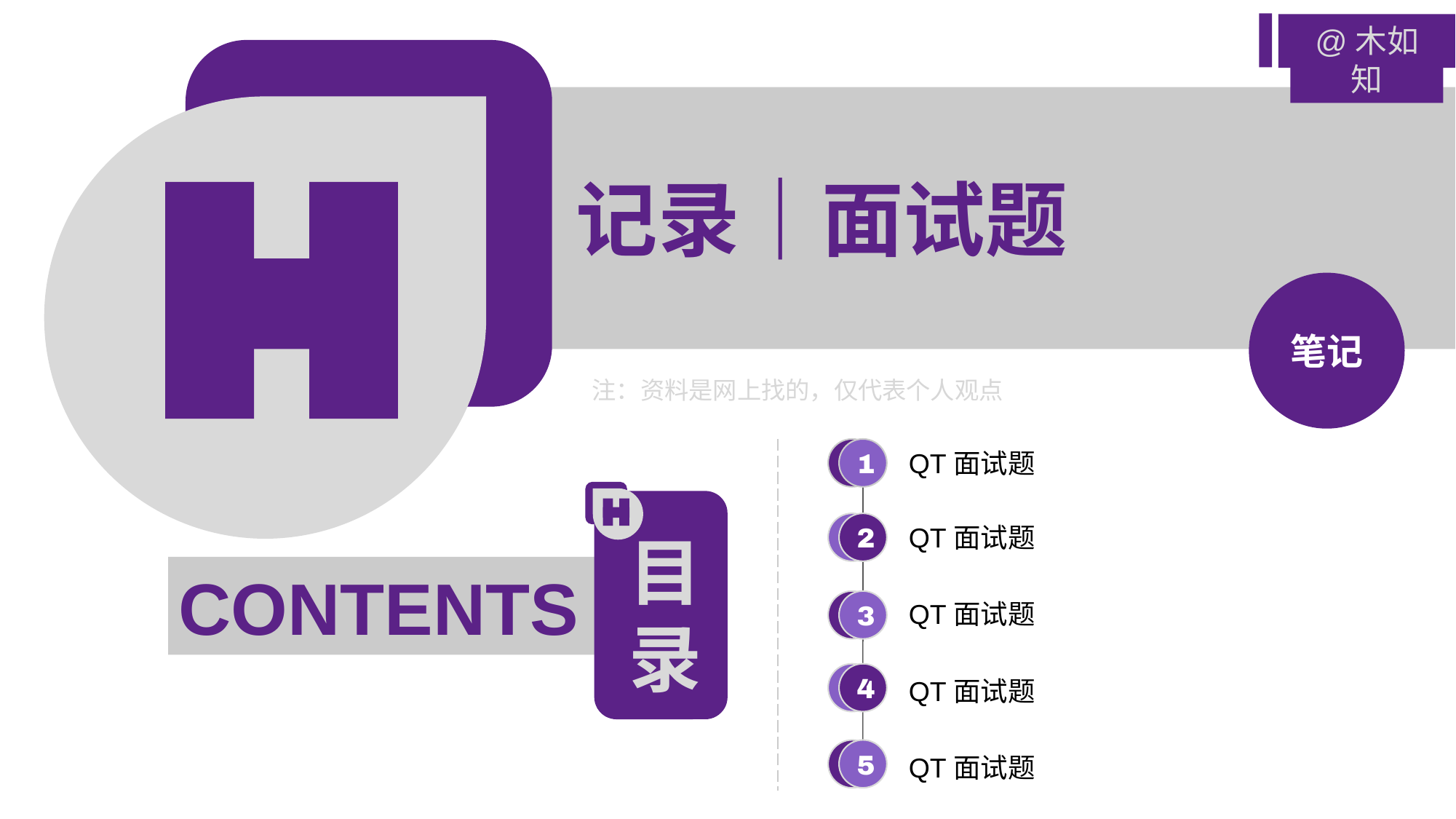

@木如知

记录｜面试题
笔记
注：资料是网上找的，仅代表个人观点

1
QT面试题

2
QT面试题
QT面试题

3

4
QT面试题

5
QT面试题

目
录
CONTENTS